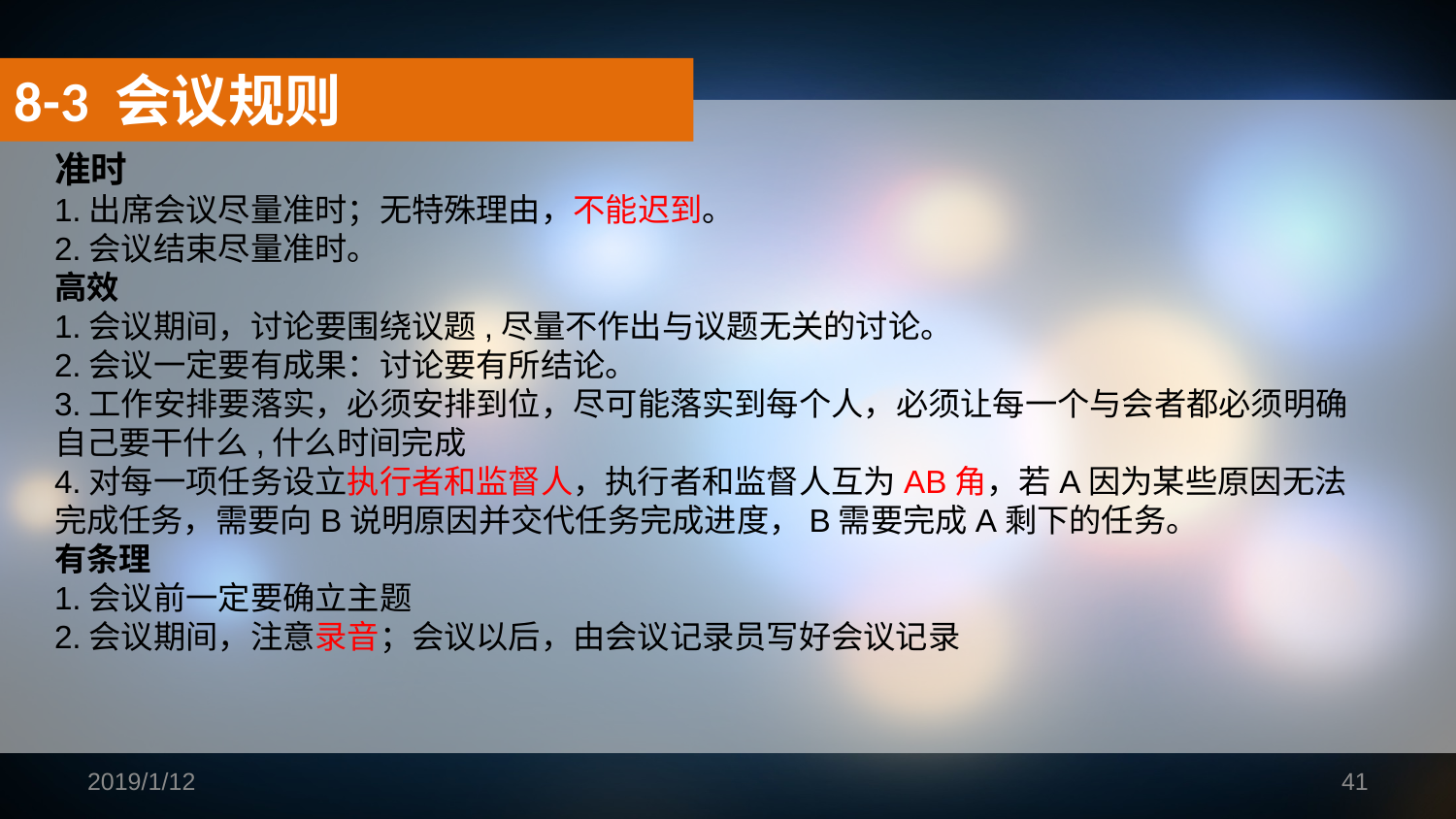

8-3 会议规则

准时
1.出席会议尽量准时；无特殊理由，不能迟到。
2.会议结束尽量准时。
高效
1.会议期间，讨论要围绕议题,尽量不作出与议题无关的讨论。
2.会议一定要有成果：讨论要有所结论。
3.工作安排要落实，必须安排到位，尽可能落实到每个人，必须让每一个与会者都必须明确自己要干什么,什么时间完成
4.对每一项任务设立执行者和监督人，执行者和监督人互为AB角，若A因为某些原因无法完成任务，需要向B说明原因并交代任务完成进度，B需要完成A剩下的任务。
有条理
1.会议前一定要确立主题
2.会议期间，注意录音；会议以后，由会议记录员写好会议记录

2019/1/12
41